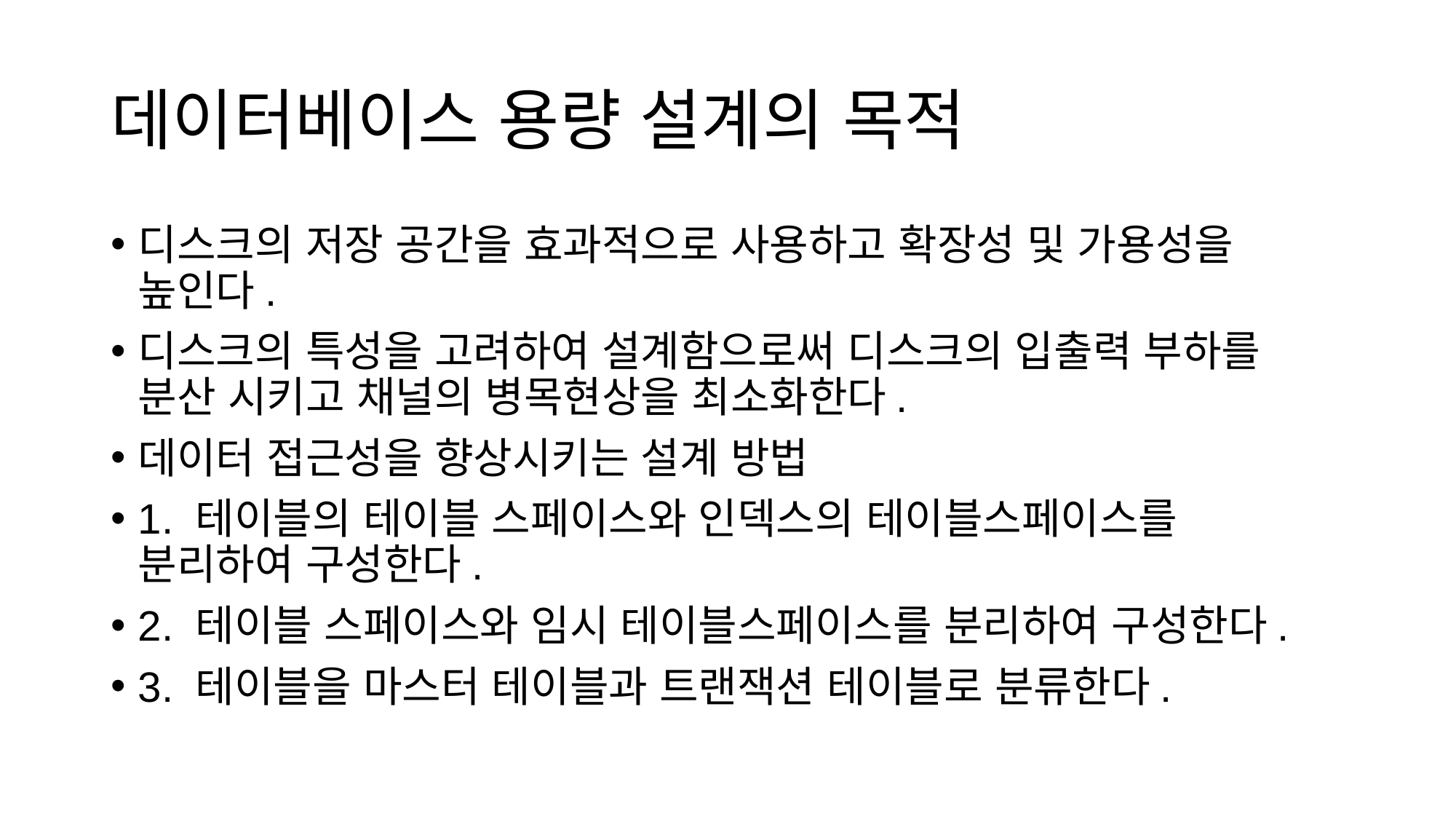

# 데이터베이스 용량 설계의 목적
디스크의 저장 공간을 효과적으로 사용하고 확장성 및 가용성을 높인다.
디스크의 특성을 고려하여 설계함으로써 디스크의 입출력 부하를 분산 시키고 채널의 병목현상을 최소화한다.
데이터 접근성을 향상시키는 설계 방법
1. 테이블의 테이블 스페이스와 인덱스의 테이블스페이스를 분리하여 구성한다.
2. 테이블 스페이스와 임시 테이블스페이스를 분리하여 구성한다.
3. 테이블을 마스터 테이블과 트랜잭션 테이블로 분류한다.